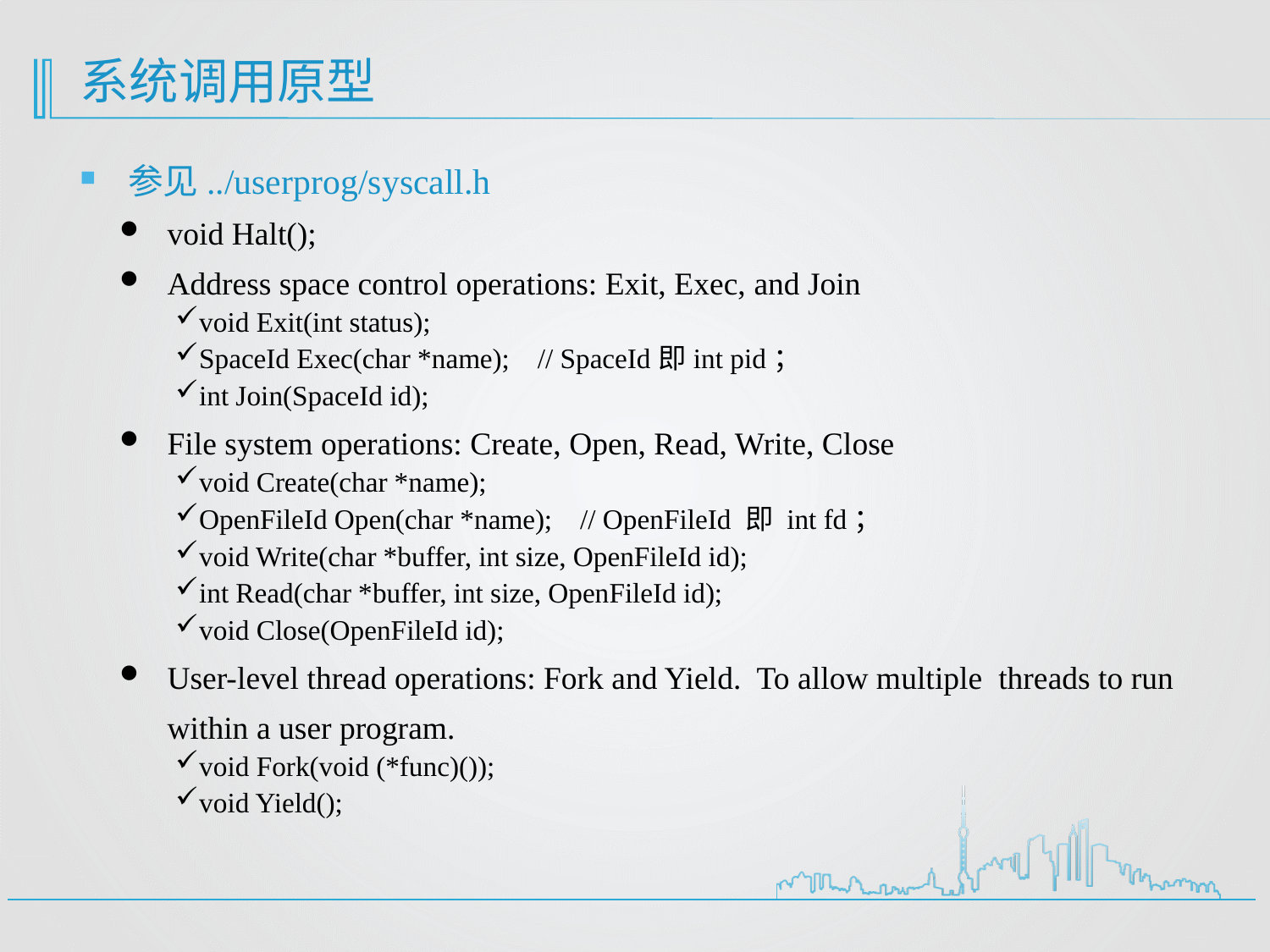

# 系统调用原型
参见../userprog/syscall.h
void Halt();
Address space control operations: Exit, Exec, and Join
void Exit(int status);
SpaceId Exec(char *name);    // SpaceId即int pid；
int Join(SpaceId id);
File system operations: Create, Open, Read, Write, Close
void Create(char *name);
OpenFileId Open(char *name);    // OpenFileId 即 int fd；
void Write(char *buffer, int size, OpenFileId id);
int Read(char *buffer, int size, OpenFileId id);
void Close(OpenFileId id);
User-level thread operations: Fork and Yield.  To allow multiple  threads to run within a user program.
void Fork(void (*func)());
void Yield();